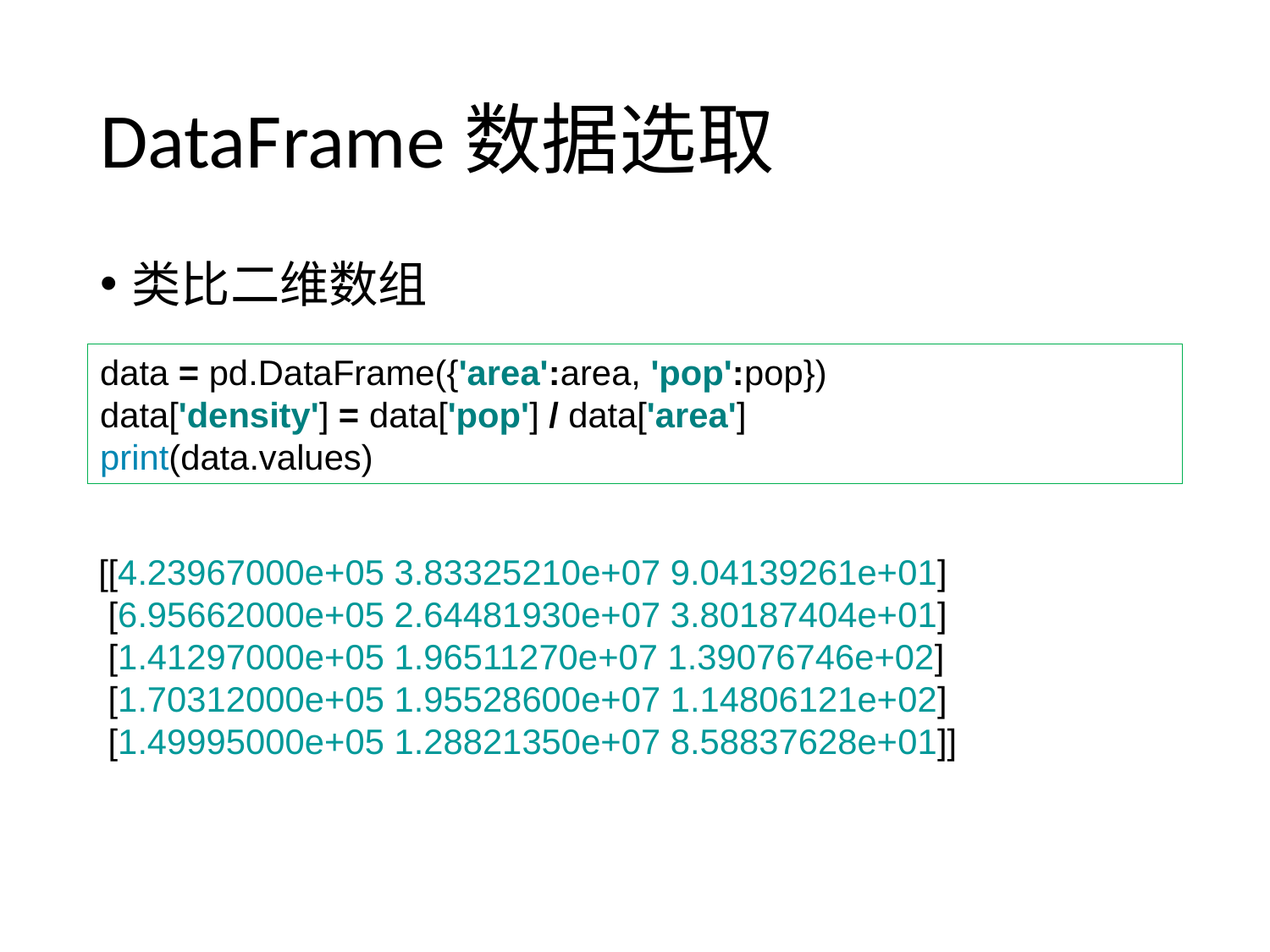

# DataFrame数据选取
类比二维数组
data = pd.DataFrame({'area':area, 'pop':pop})
data['density'] = data['pop'] / data['area']
print(data.values)
[[4.23967000e+05 3.83325210e+07 9.04139261e+01]
 [6.95662000e+05 2.64481930e+07 3.80187404e+01]
 [1.41297000e+05 1.96511270e+07 1.39076746e+02]
 [1.70312000e+05 1.95528600e+07 1.14806121e+02]
 [1.49995000e+05 1.28821350e+07 8.58837628e+01]]
24